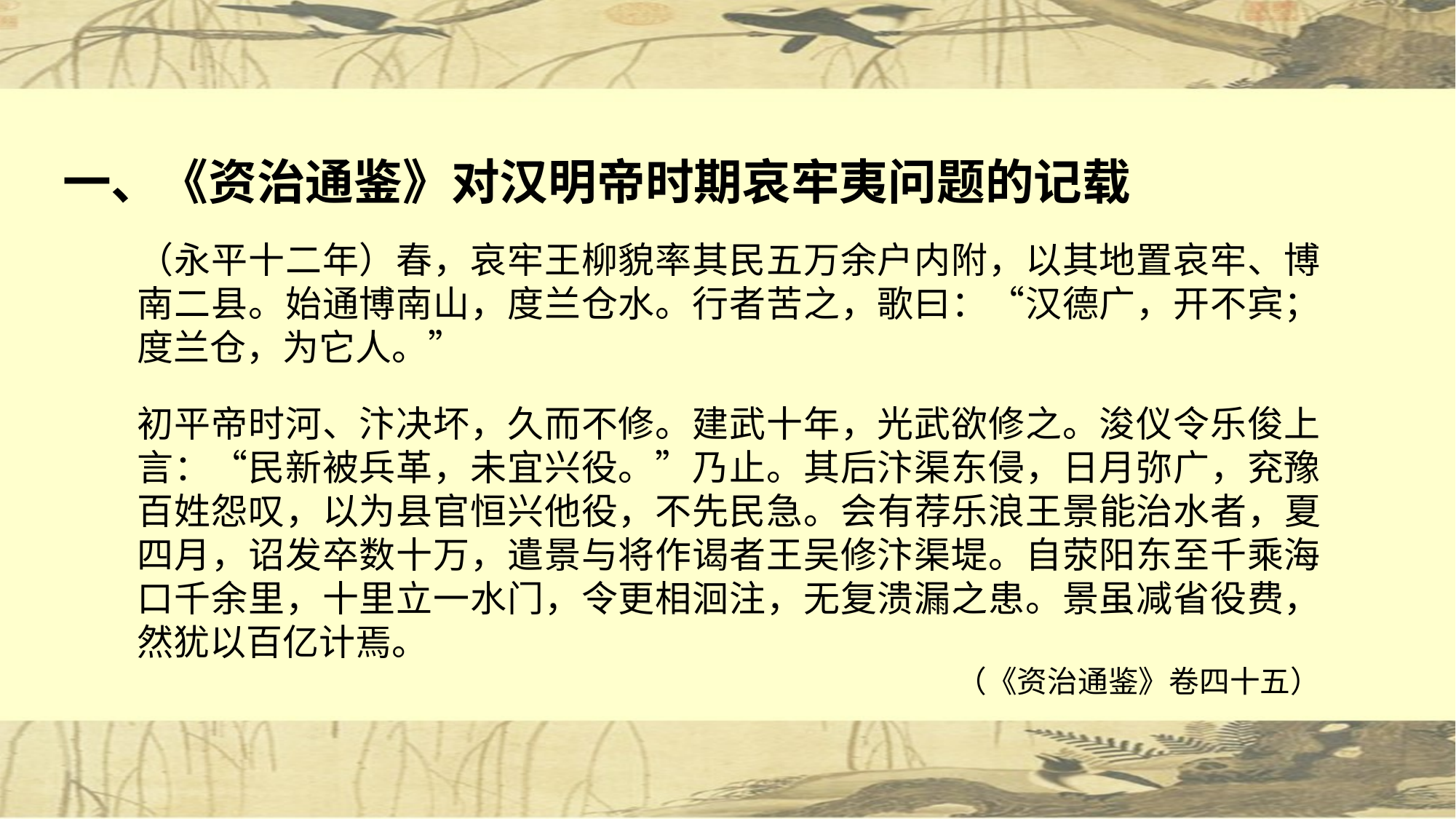

# 一、《资治通鉴》对汉明帝时期哀牢夷问题的记载
（永平十二年）春，哀牢王柳貌率其民五万余户内附，以其地置哀牢、博南二县。始通博南山，度兰仓水。行者苦之，歌曰：“汉德广，开不宾；度兰仓，为它人。”

初平帝时河、汴决坏，久而不修。建武十年，光武欲修之。浚仪令乐俊上言：“民新被兵革，未宜兴役。”乃止。其后汴渠东侵，日月弥广，兖豫百姓怨叹，以为县官恒兴他役，不先民急。会有荐乐浪王景能治水者，夏四月，诏发卒数十万，遣景与将作谒者王吴修汴渠堤。自荥阳东至千乘海口千余里，十里立一水门，令更相洄注，无复溃漏之患。景虽减省役费，然犹以百亿计焉。
（《资治通鉴》卷四十五）